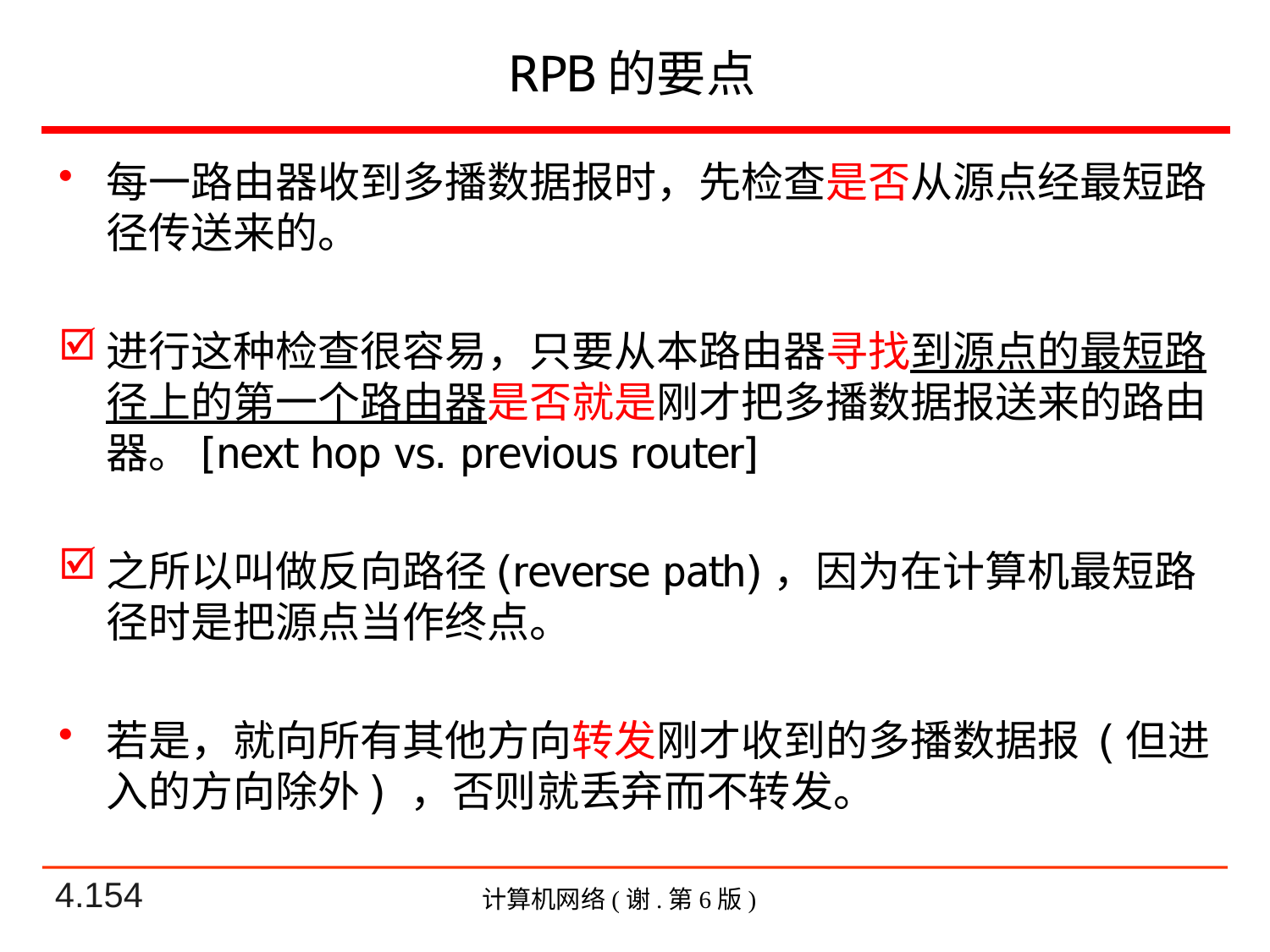

# RPB的要点
每一路由器收到多播数据报时，先检查是否从源点经最短路径传送来的。

进行这种检查很容易，只要从本路由器寻找到源点的最短路径上的第一个路由器是否就是刚才把多播数据报送来的路由器。[next hop vs. previous router]

之所以叫做反向路径(reverse path)，因为在计算机最短路径时是把源点当作终点。

若是，就向所有其他方向转发刚才收到的多播数据报 (但进入的方向除外) ，否则就丢弃而不转发。